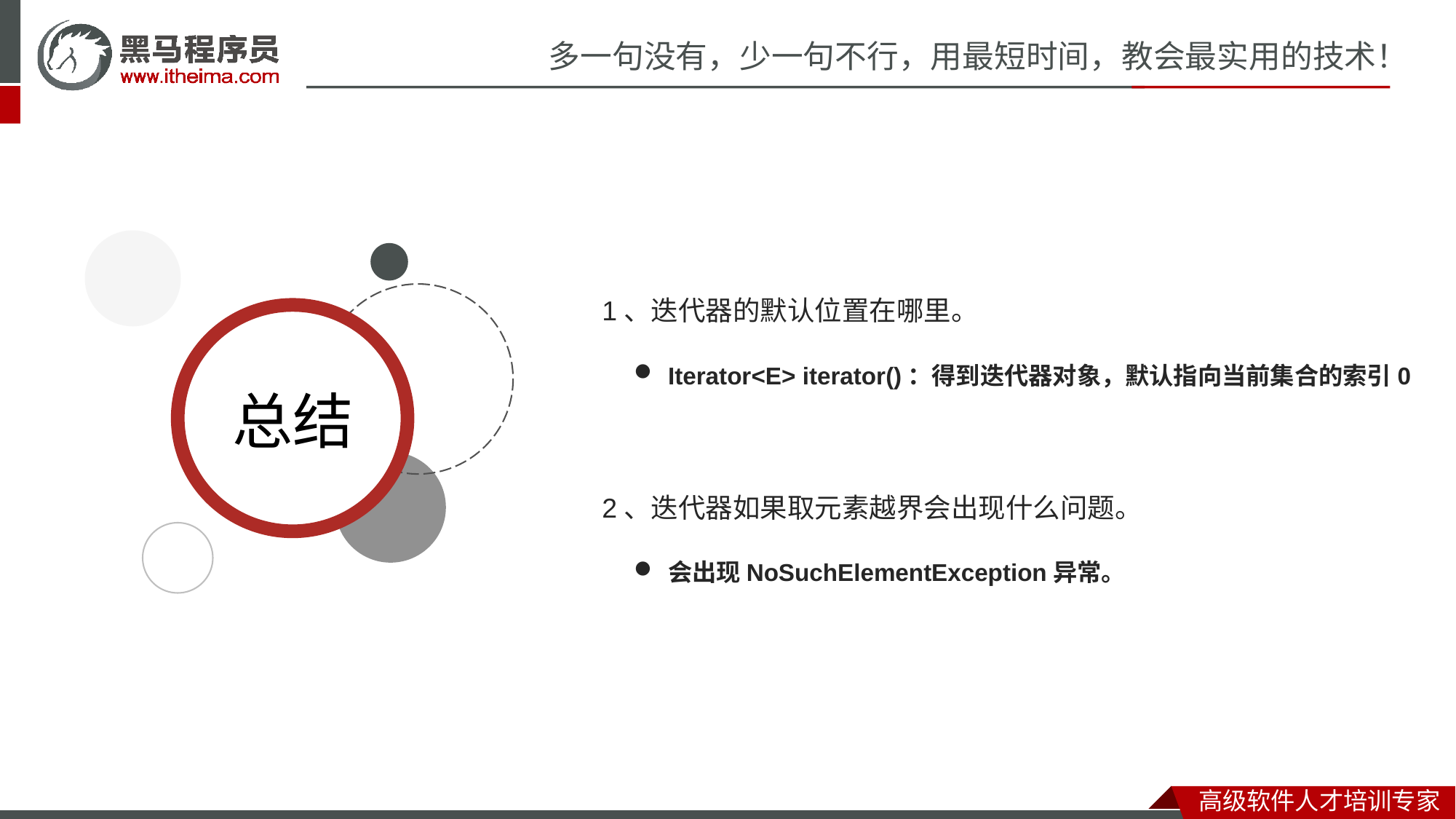

1、迭代器的默认位置在哪里。
Iterator<E> iterator()：得到迭代器对象，默认指向当前集合的索引0

2、迭代器如果取元素越界会出现什么问题。
会出现NoSuchElementException异常。